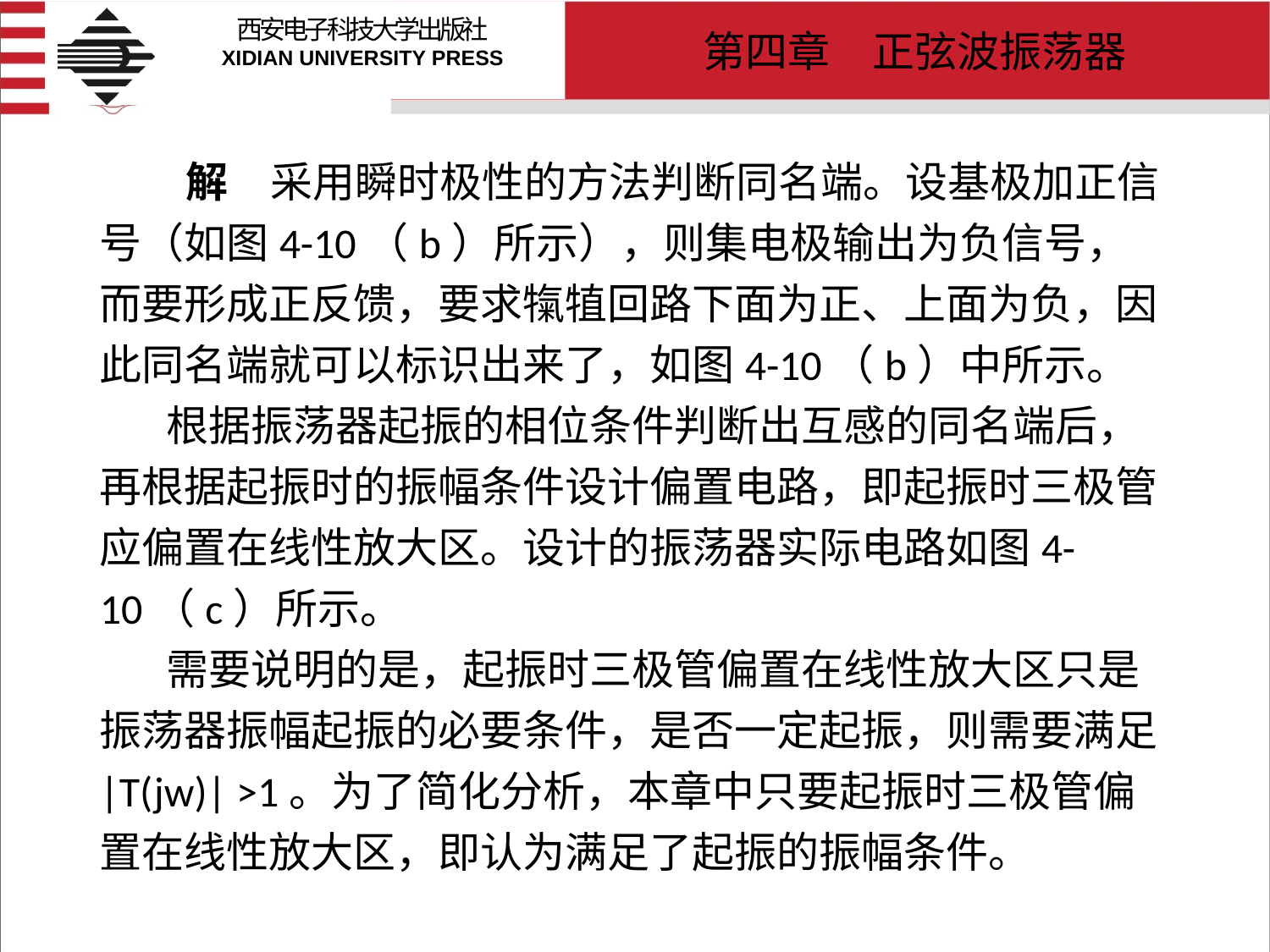

# 解　采用瞬时极性的方法判断同名端。设基极加正信号（如图4-10（b）所示），则集电极输出为负信号，而要形成正反馈，要求犔犆回路下面为正、上面为负，因此同名端就可以标识出来了，如图4-10（b）中所示。 根据振荡器起振的相位条件判断出互感的同名端后，再根据起振时的振幅条件设计偏置电路，即起振时三极管应偏置在线性放大区。设计的振荡器实际电路如图4-10（c）所示。 需要说明的是，起振时三极管偏置在线性放大区只是振荡器振幅起振的必要条件，是否一定起振，则需要满足|T(jw)| >1。为了简化分析，本章中只要起振时三极管偏置在线性放大区，即认为满足了起振的振幅条件。